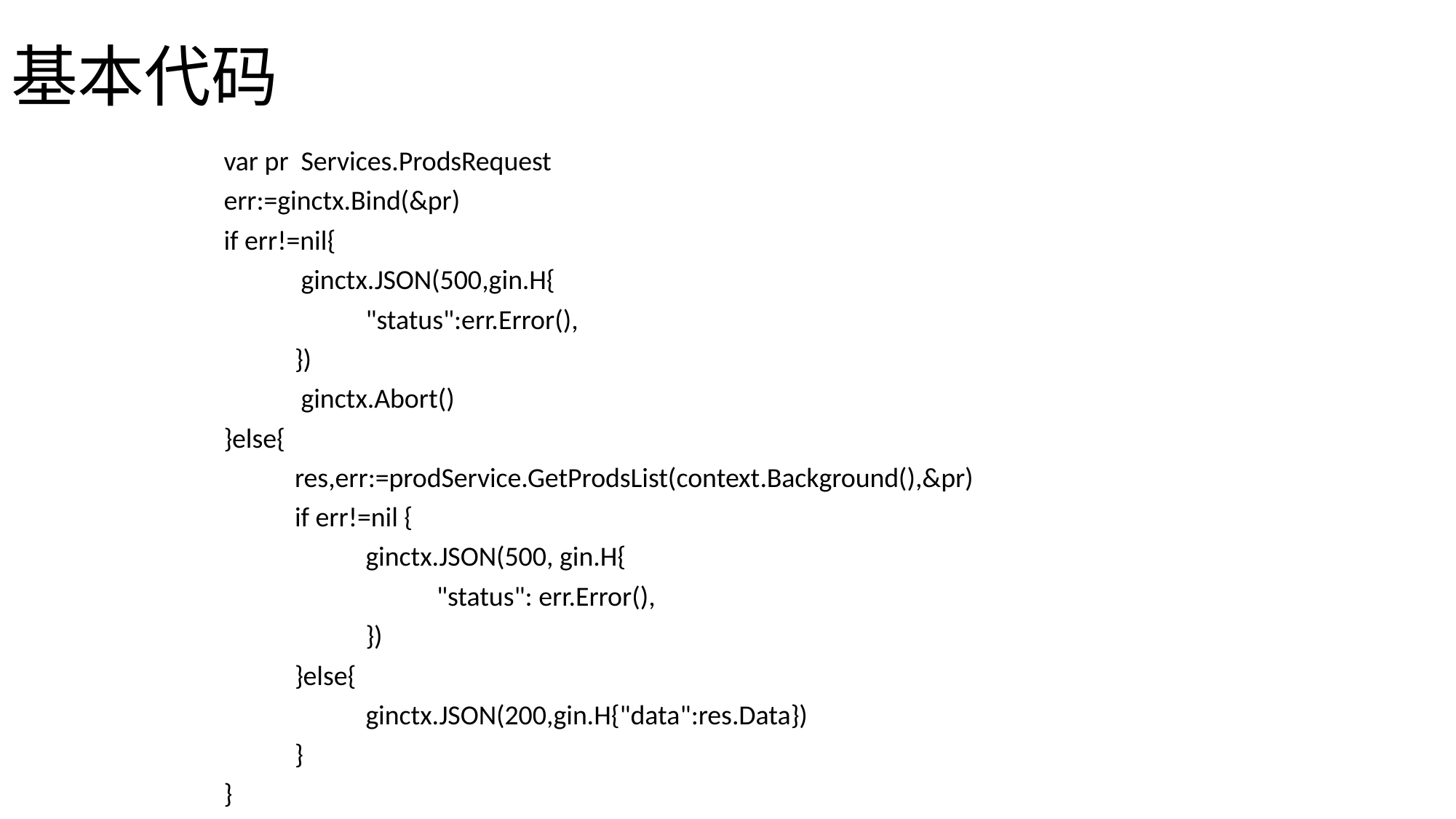

# 基本代码
			var pr  Services.ProdsRequest
			err:=ginctx.Bind(&pr)
			if err!=nil{
				 ginctx.JSON(500,gin.H{
					"status":err.Error(),
				})
				 ginctx.Abort()
			}else{
				res,err:=prodService.GetProdsList(context.Background(),&pr)
				if err!=nil {
					ginctx.JSON(500, gin.H{
						"status": err.Error(),
					})
				}else{
					ginctx.JSON(200,gin.H{"data":res.Data})
				}
			}